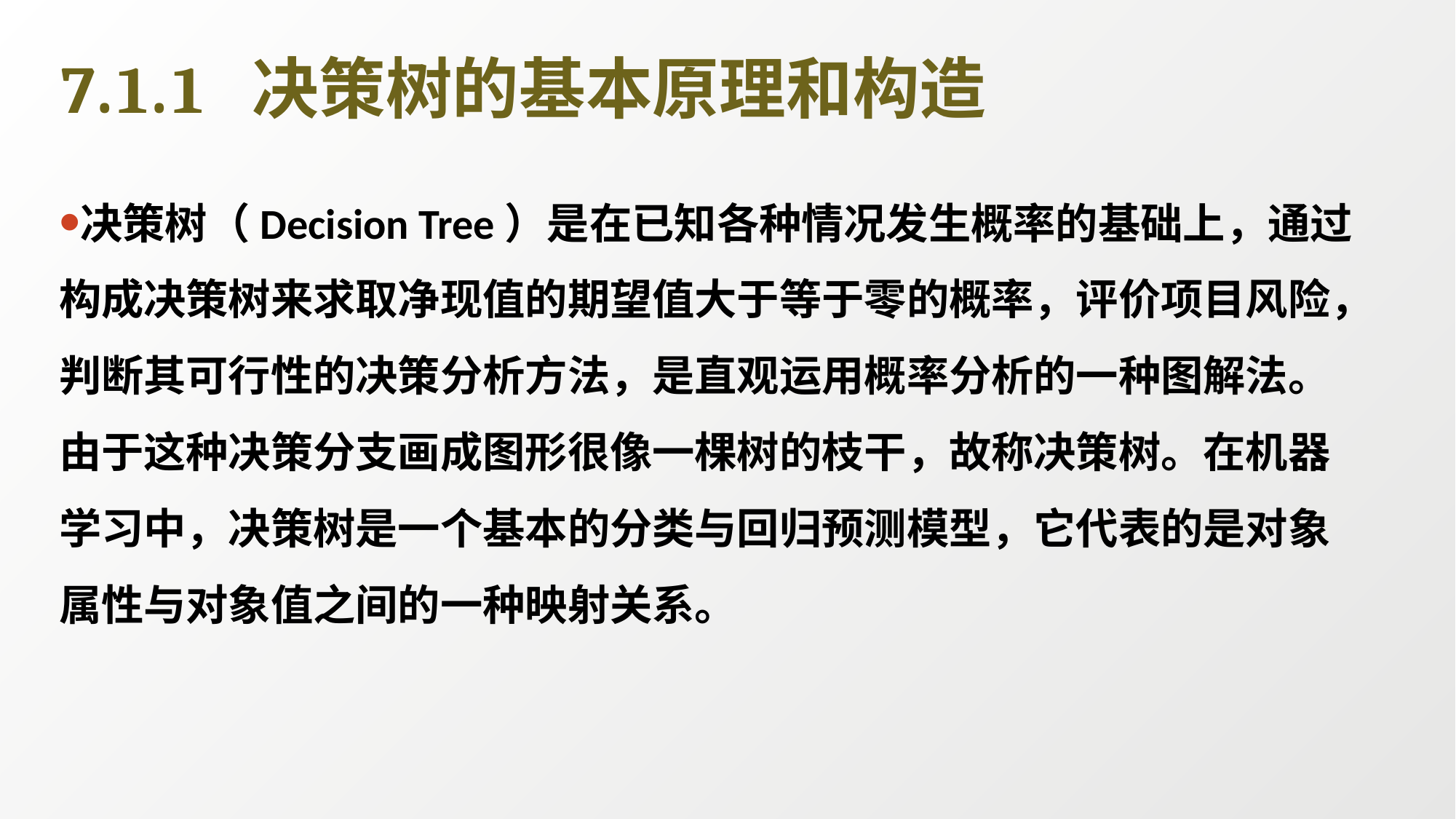

# 7.1.1  决策树的基本原理和构造
决策树（Decision Tree）是在已知各种情况发生概率的基础上，通过构成决策树来求取净现值的期望值大于等于零的概率，评价项目风险，判断其可行性的决策分析方法，是直观运用概率分析的一种图解法。由于这种决策分支画成图形很像一棵树的枝干，故称决策树。在机器学习中，决策树是一个基本的分类与回归预测模型，它代表的是对象属性与对象值之间的一种映射关系。